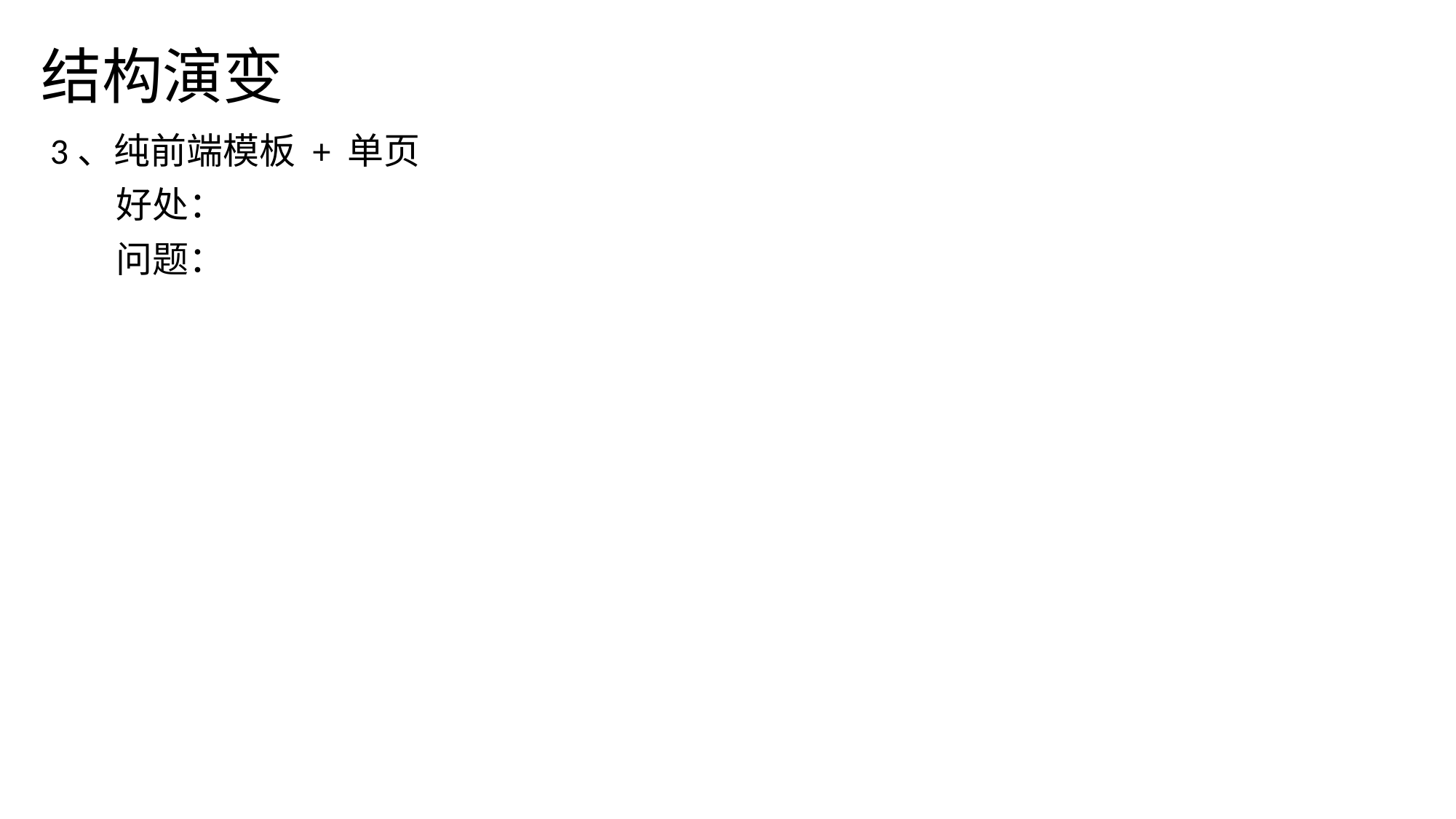

# 结构演变
3、纯前端模板 + 单页
       好处：
       问题：